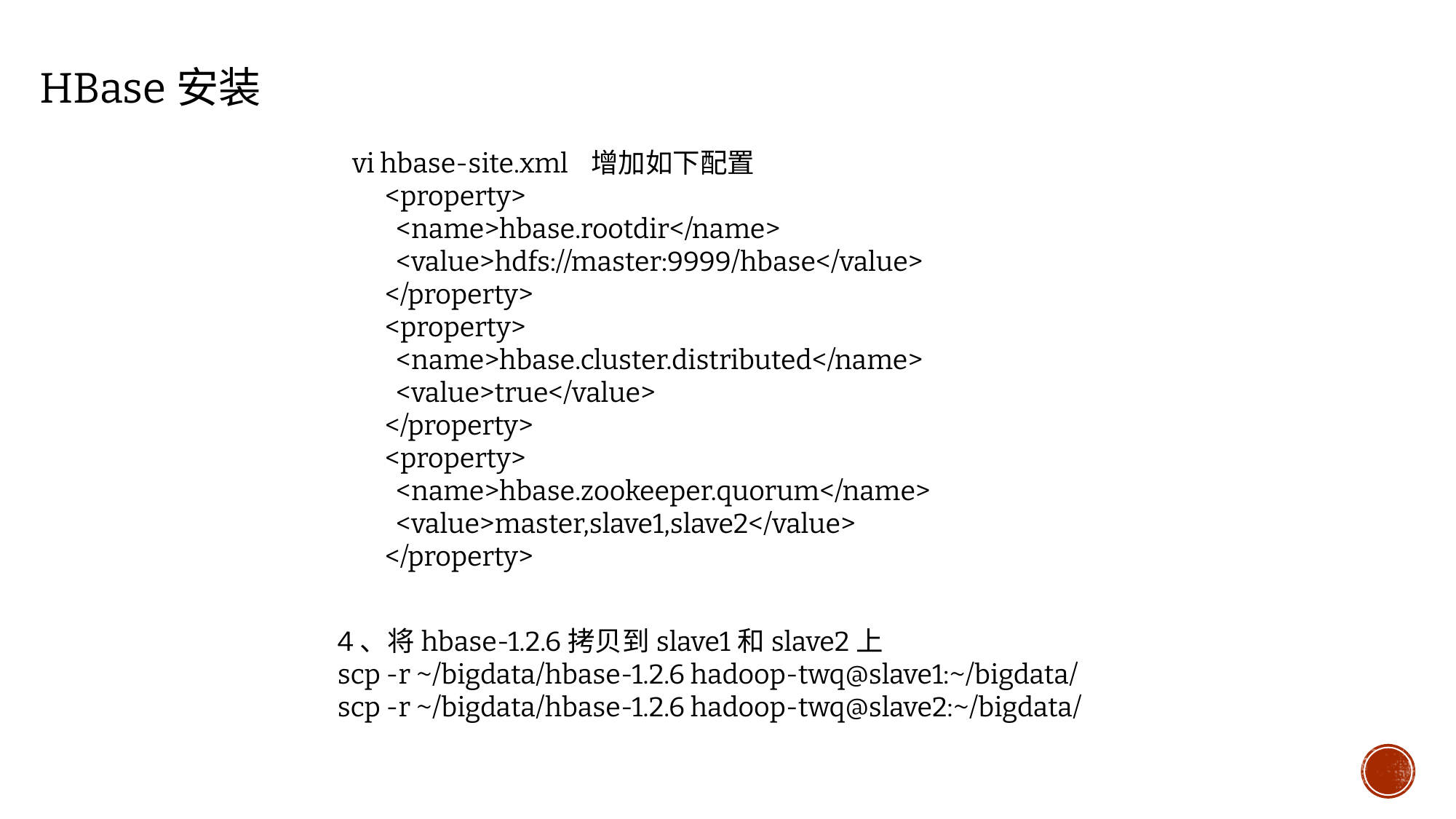

HBase安装
vi hbase-site.xml   增加如下配置
      <property>
        <name>hbase.rootdir</name>
        <value>hdfs://master:9999/hbase</value>
      </property>
      <property>
        <name>hbase.cluster.distributed</name>
        <value>true</value>
      </property>
      <property>
        <name>hbase.zookeeper.quorum</name>
        <value>master,slave1,slave2</value>
      </property>
4、将hbase-1.2.6拷贝到slave1和slave2上
scp -r ~/bigdata/hbase-1.2.6 hadoop-twq@slave1:~/bigdata/
scp -r ~/bigdata/hbase-1.2.6 hadoop-twq@slave2:~/bigdata/